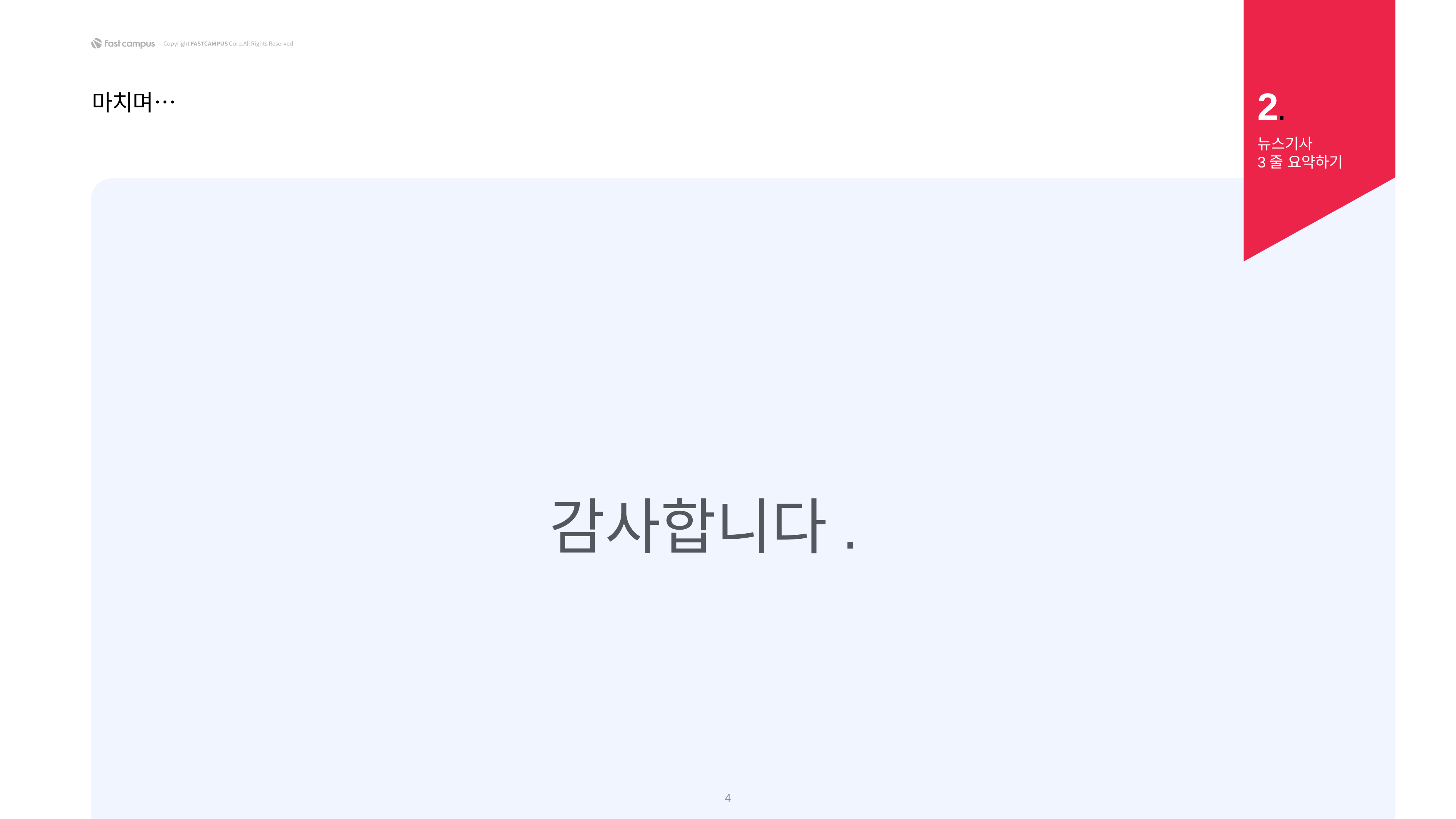

2.
마치며…
뉴스기사
3줄 요약하기
감사합니다.
4